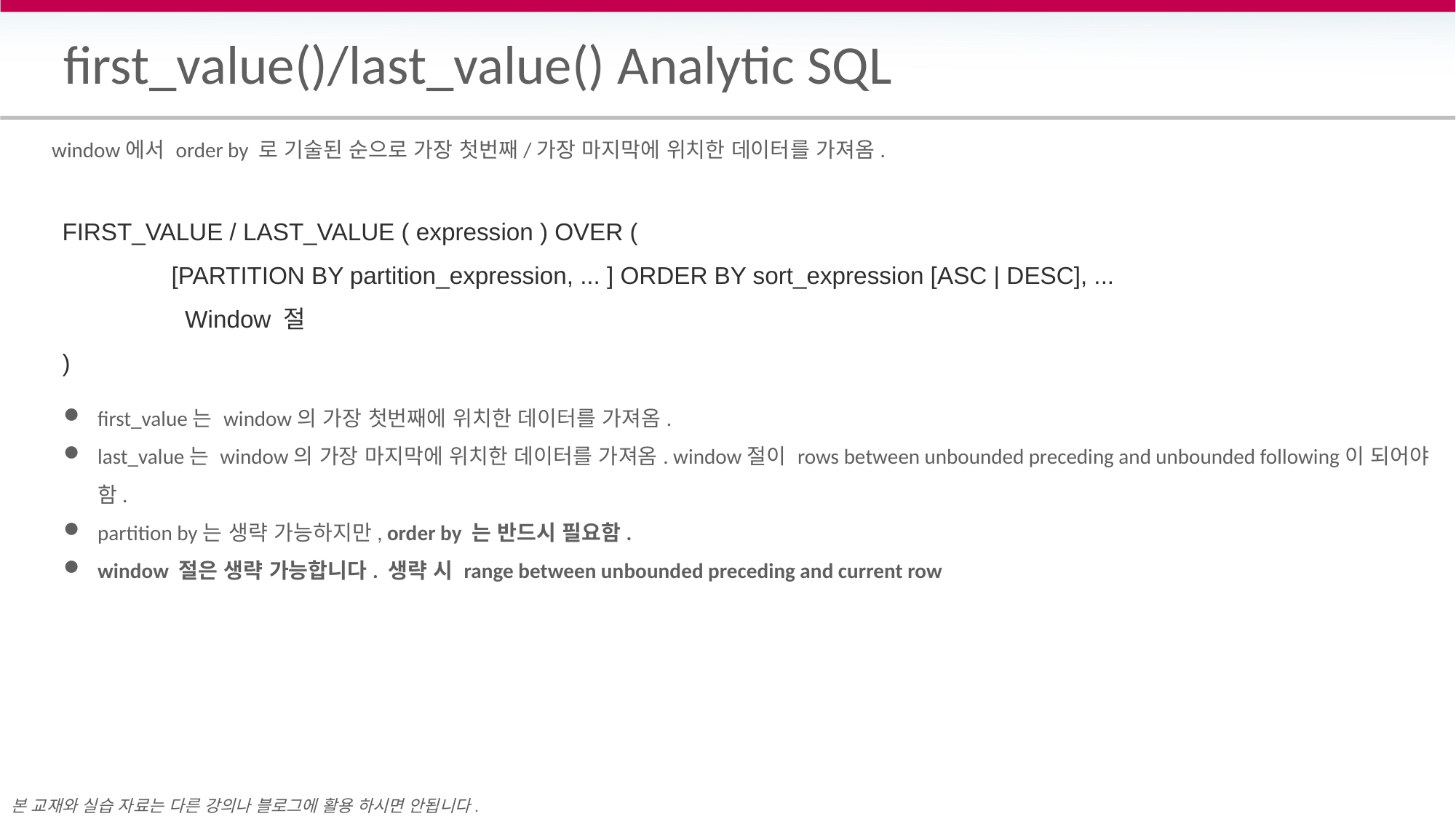

# first_value()/last_value() Analytic SQL
window에서 order by 로 기술된 순으로 가장 첫번째/가장 마지막에 위치한 데이터를 가져옴.
FIRST_VALUE / LAST_VALUE ( expression ) OVER (
	[PARTITION BY partition_expression, ... ] ORDER BY sort_expression [ASC | DESC], ...
	  Window 절
)
first_value는 window의 가장 첫번째에 위치한 데이터를 가져옴.
last_value는 window의 가장 마지막에 위치한 데이터를 가져옴. window절이 rows between unbounded preceding and unbounded following이 되어야 함.
partition by는 생략 가능하지만, order by 는 반드시 필요함.
window 절은 생략 가능합니다. 생략 시 range between unbounded preceding and current row